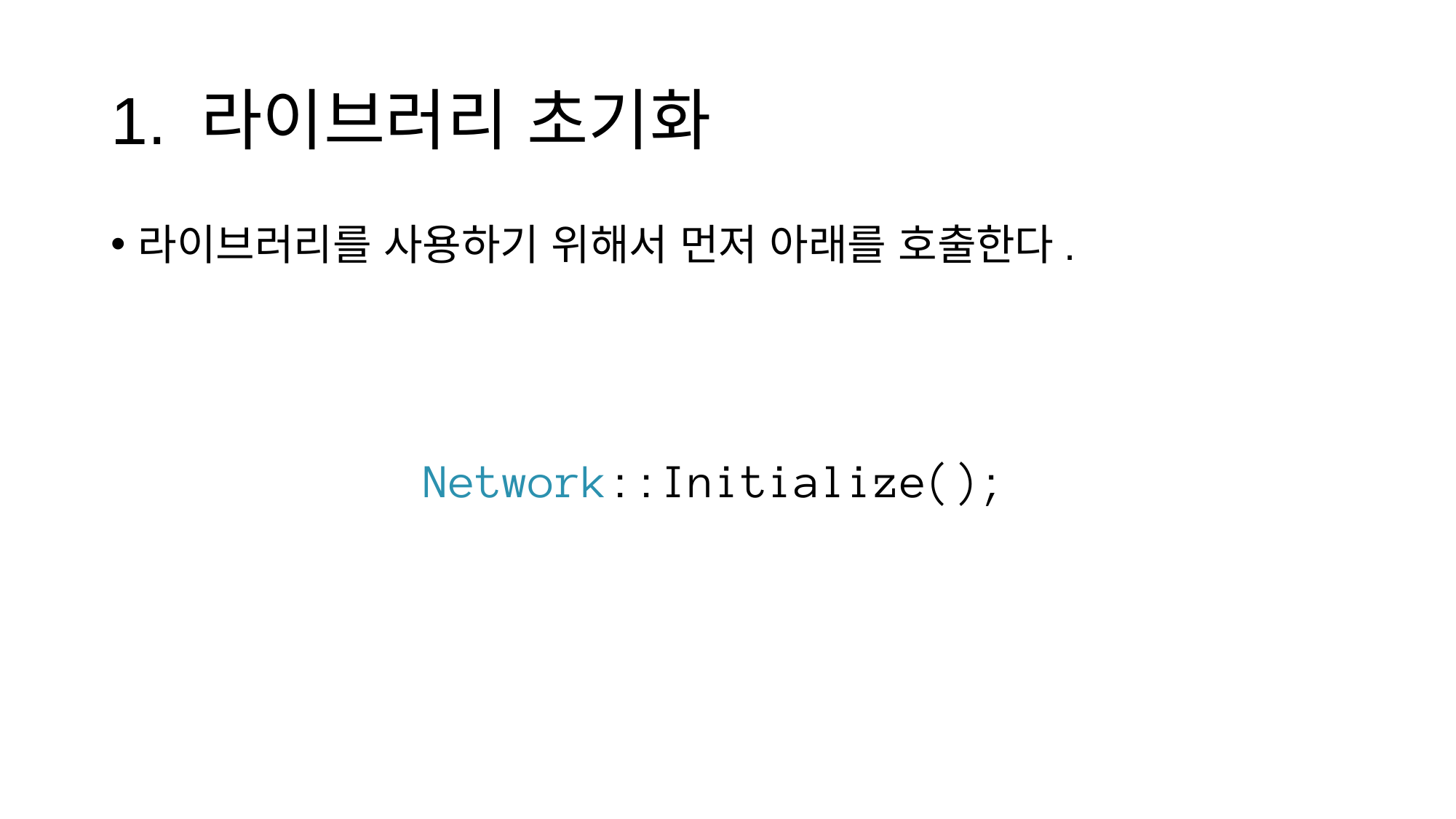

# 1. 라이브러리 초기화
라이브러리를 사용하기 위해서 먼저 아래를 호출한다.
Network::Initialize();